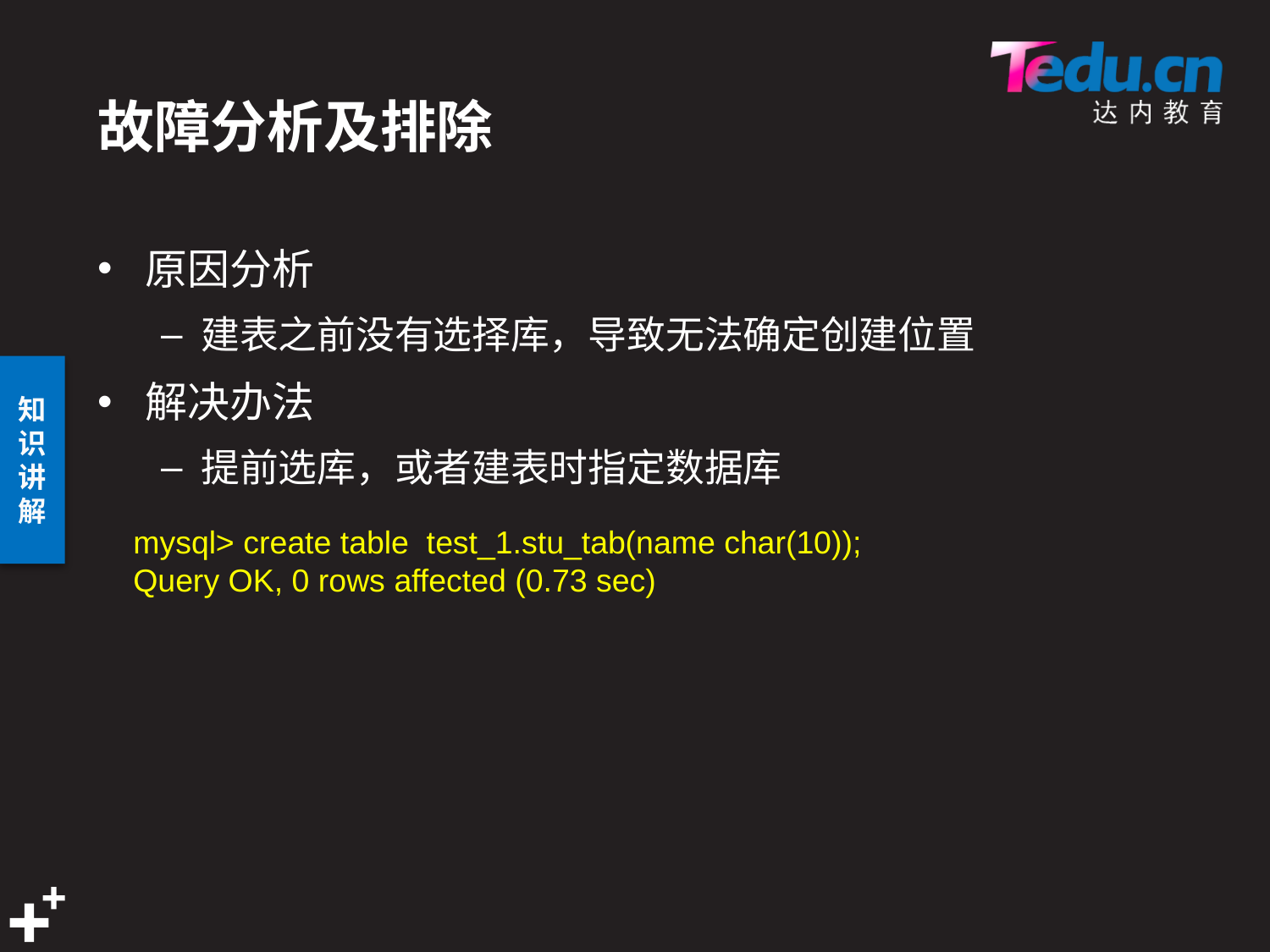

# 故障分析及排除
原因分析
建表之前没有选择库，导致无法确定创建位置
解决办法
提前选库，或者建表时指定数据库
mysql> create table  test_1.stu_tab(name char(10));
Query OK, 0 rows affected (0.73 sec)